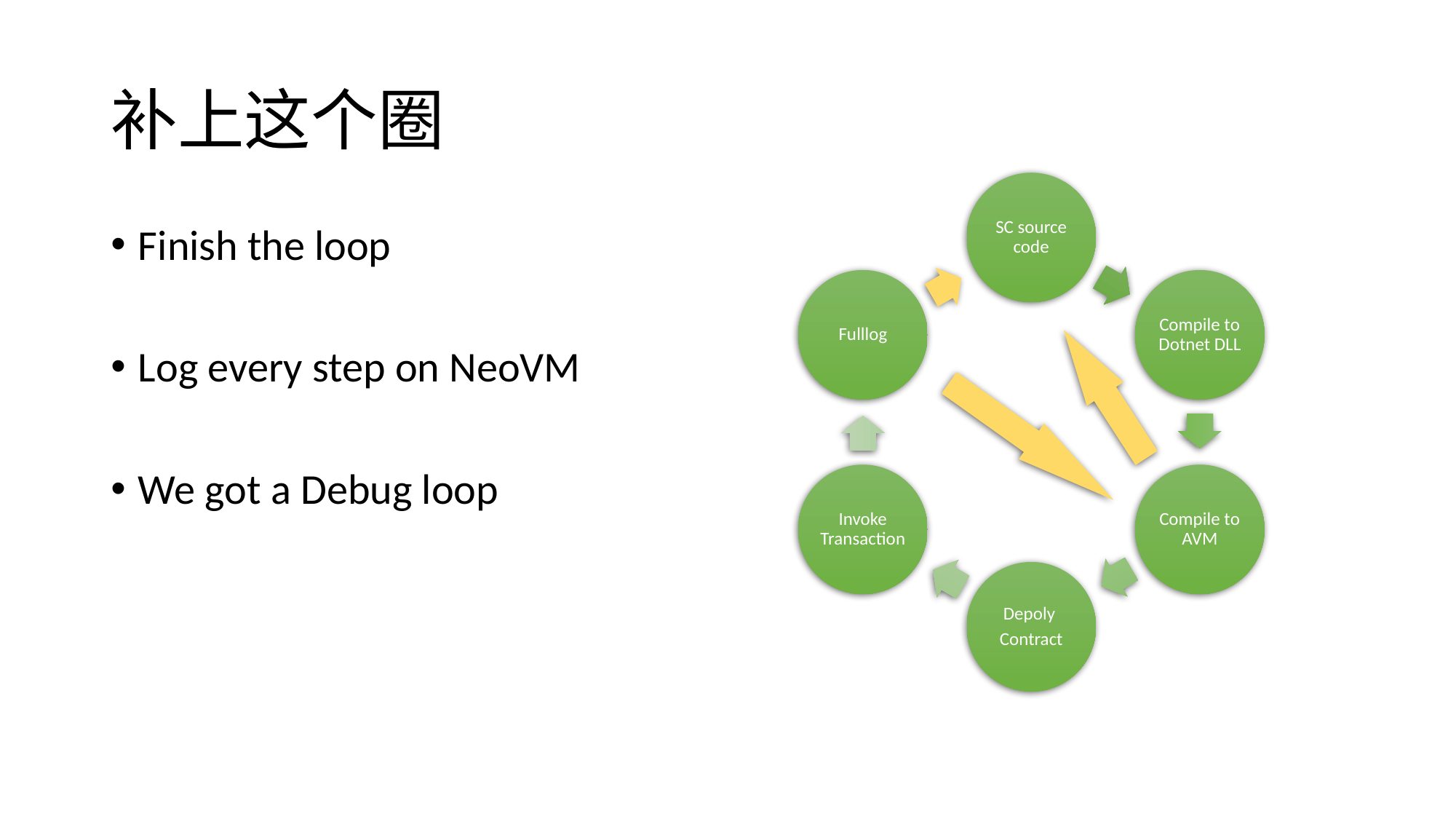

# 补上这个圈
SC source code

Compile to Dotnet DLL

Invoke Transaction
Compile to AVM

Depoly
Contract
Finish the loop

Log every step on NeoVM

We got a Debug loop

Fulllog